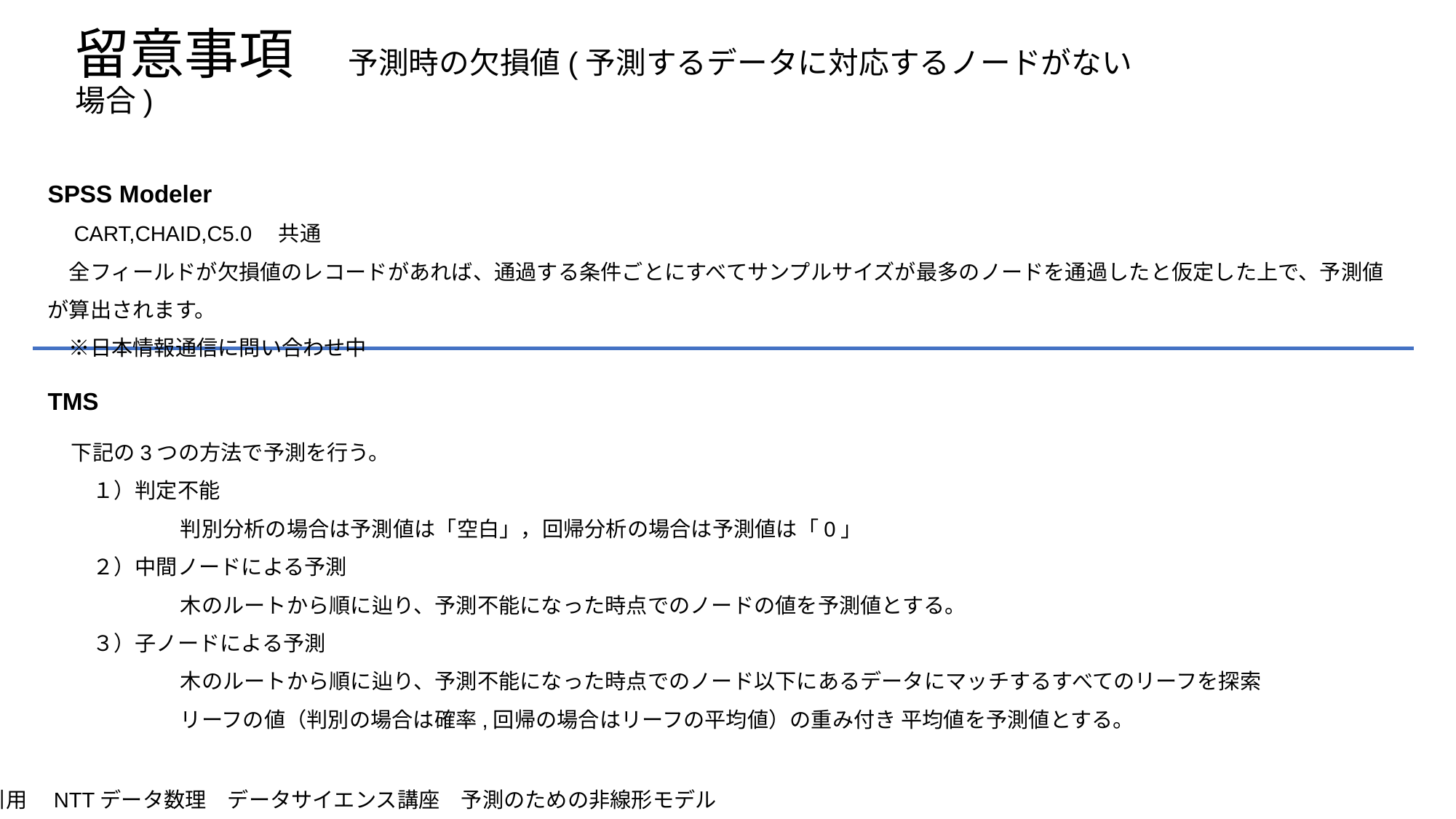

留意事項　予測時の欠損値(予測するデータに対応するノードがない場合)
SPSS Modeler
　CART,CHAID,C5.0　共通
　全フィールドが欠損値のレコードがあれば、通過する条件ごとにすべてサンプルサイズが最多のノードを通過したと仮定した上で、予測値が算出されます。
　※日本情報通信に問い合わせ中
TMS
下記の3つの方法で予測を行う。
　１）判定不能
	判別分析の場合は予測値は「空白」，回帰分析の場合は予測値は「0」
　２）中間ノードによる予測
	木のルートから順に辿り、予測不能になった時点でのノードの値を予測値とする。
　３）子ノードによる予測
	木のルートから順に辿り、予測不能になった時点でのノード以下にあるデータにマッチするすべてのリーフを探索
	リーフの値（判別の場合は確率,回帰の場合はリーフの平均値）の重み付き 平均値を予測値とする。
引用　NTTデータ数理　データサイエンス講座　予測のための非線形モデル